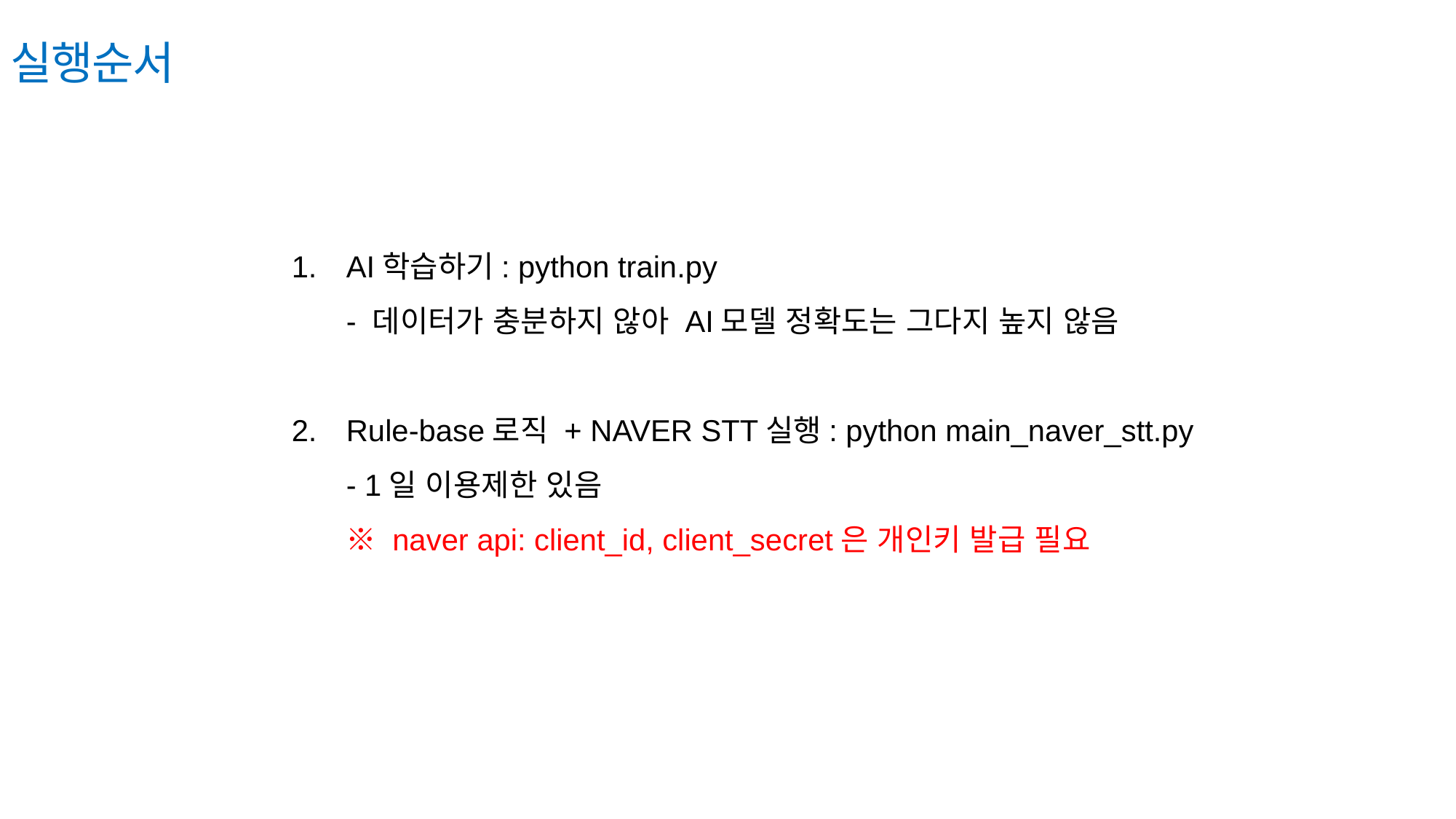

실행순서
AI학습하기: python train.py
- 데이터가 충분하지 않아 AI모델 정확도는 그다지 높지 않음

Rule-base로직 + NAVER STT실행: python main_naver_stt.py
- 1일 이용제한 있음
※ naver api: client_id, client_secret은 개인키 발급 필요